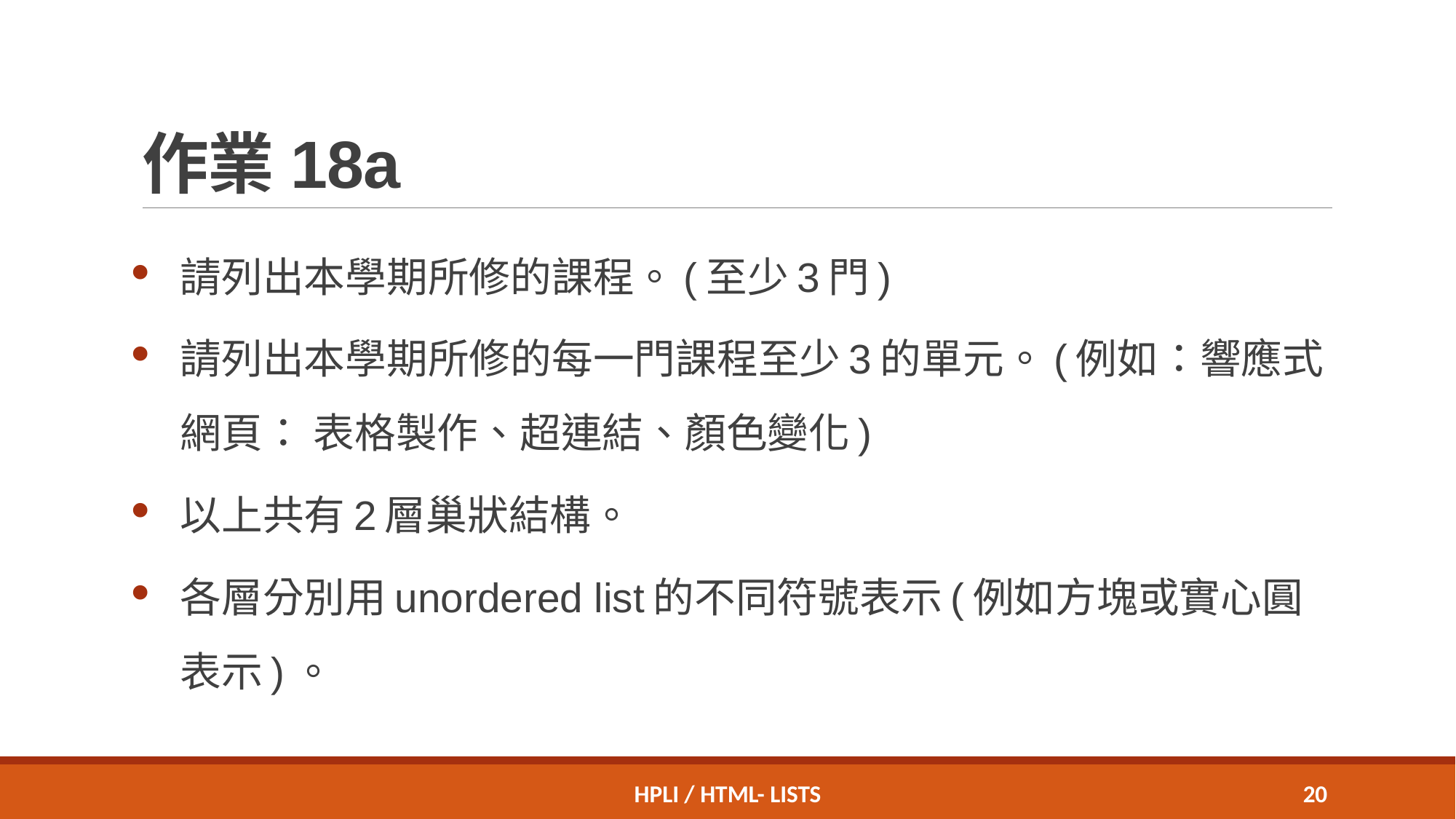

# 作業18a
請列出本學期所修的課程。(至少3門)
請列出本學期所修的每一門課程至少3的單元。(例如：響應式網頁： 表格製作、超連結、顏色變化)
以上共有2層巢狀結構。
各層分別用unordered list的不同符號表示(例如方塊或實心圓表示)。

HPLI / HTML- Lists
20